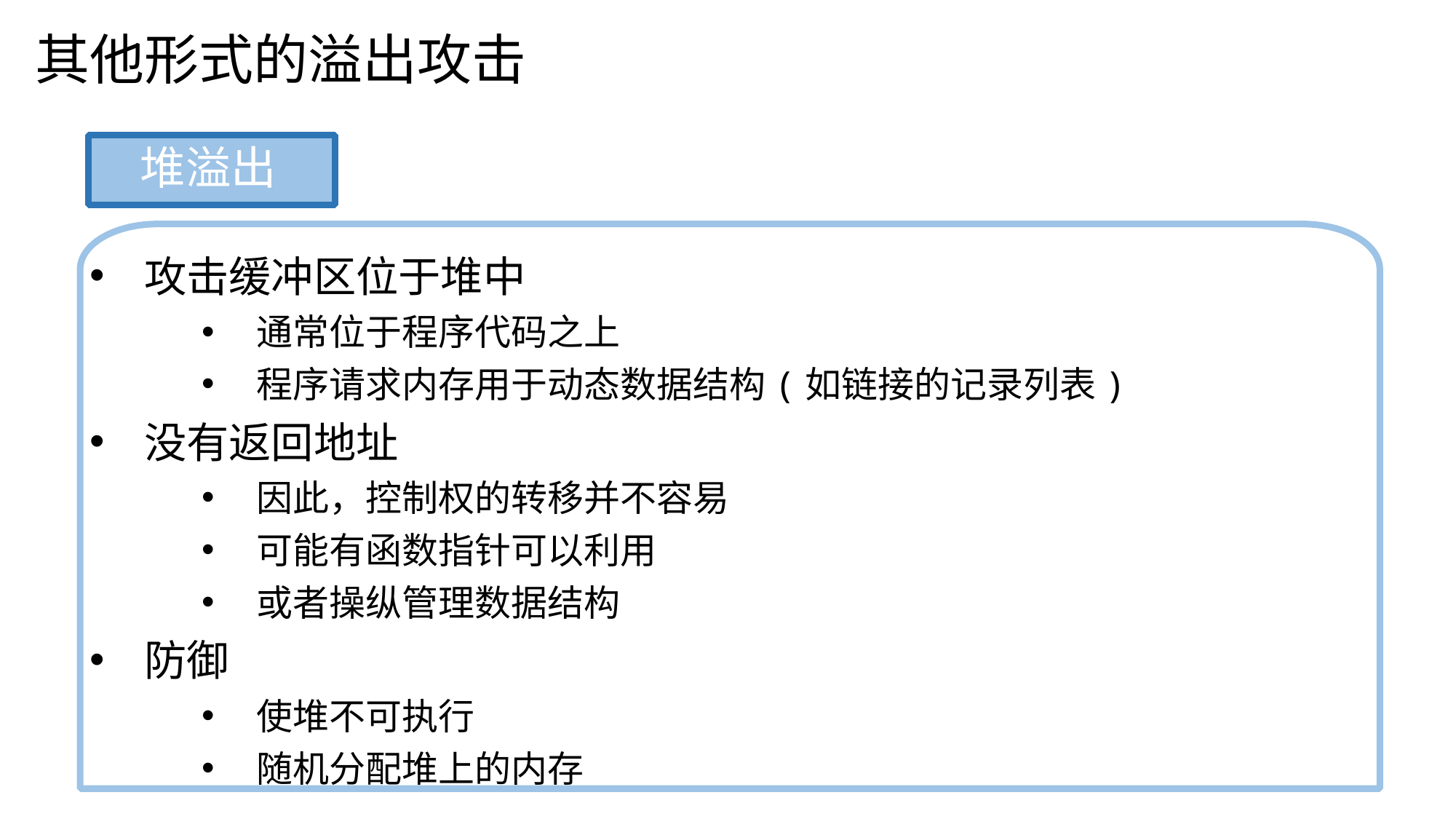

其他形式的溢出攻击

堆溢出
攻击缓冲区位于堆中
通常位于程序代码之上
程序请求内存用于动态数据结构(如链接的记录列表)
没有返回地址
因此，控制权的转移并不容易
可能有函数指针可以利用
或者操纵管理数据结构
防御
使堆不可执行
随机分配堆上的内存